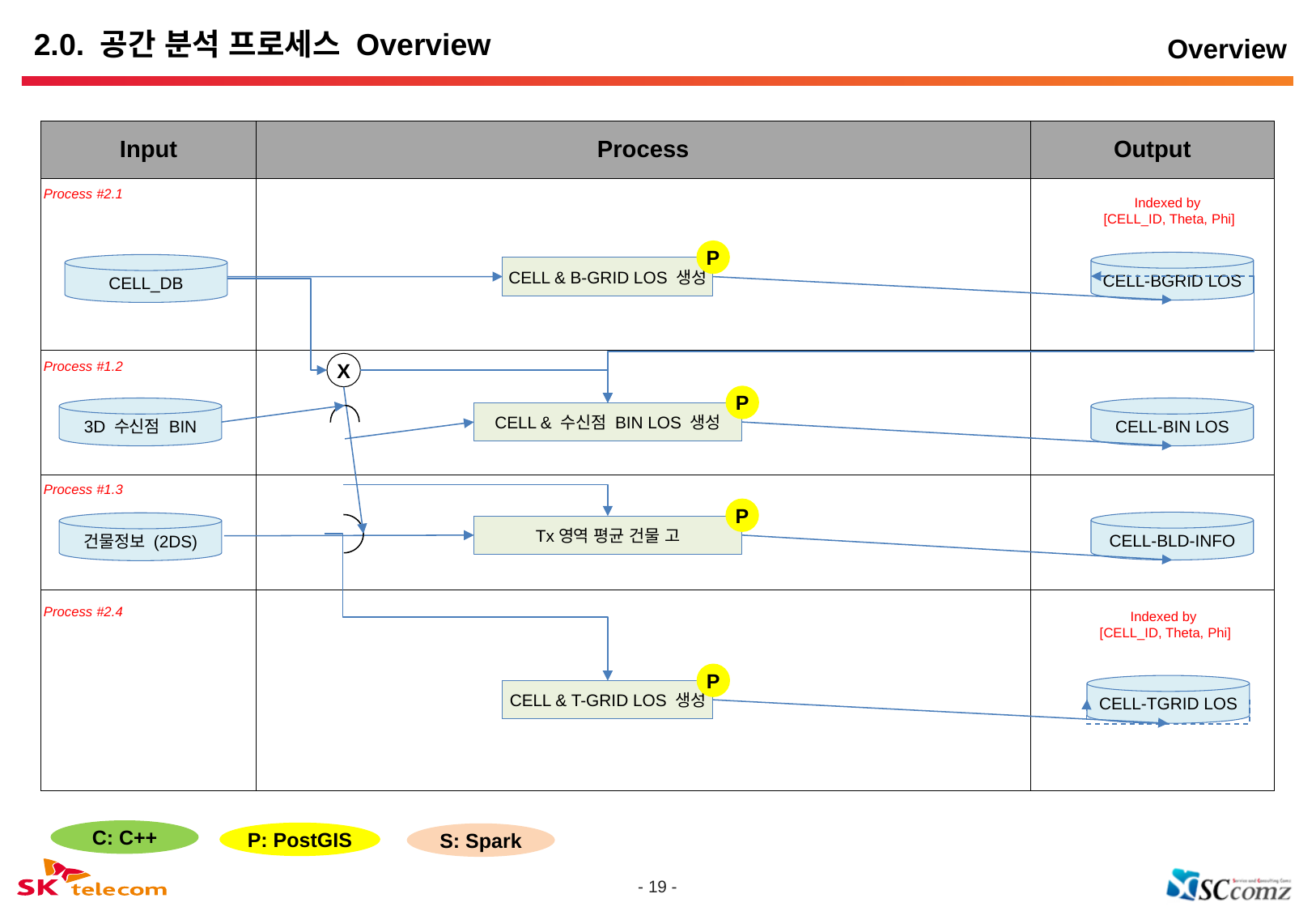

# 2.0. 공간 분석 프로세스 Overview
Overview
| Input | Process | Output |
| --- | --- | --- |
|  |  |  |
|  |  |  |
|  |  |  |
|  |  |  |
Process #2.1
Indexed by
 [CELL_ID, Theta, Phi]
P
CELL-BGRID LOS
CELL_DB
CELL & B-GRID LOS 생성
Process #1.2
X
P
3D 수신점 BIN
CELL-BIN LOS
CELL & 수신점 BIN LOS 생성

Process #1.3
P
CELL-BLD-INFO
건물정보 (2DS)

Tx영역 평균 건물 고
Process #2.4
Indexed by
 [CELL_ID, Theta, Phi]
P
CELL-TGRID LOS
CELL & T-GRID LOS 생성
C: C++
P: PostGIS
S: Spark